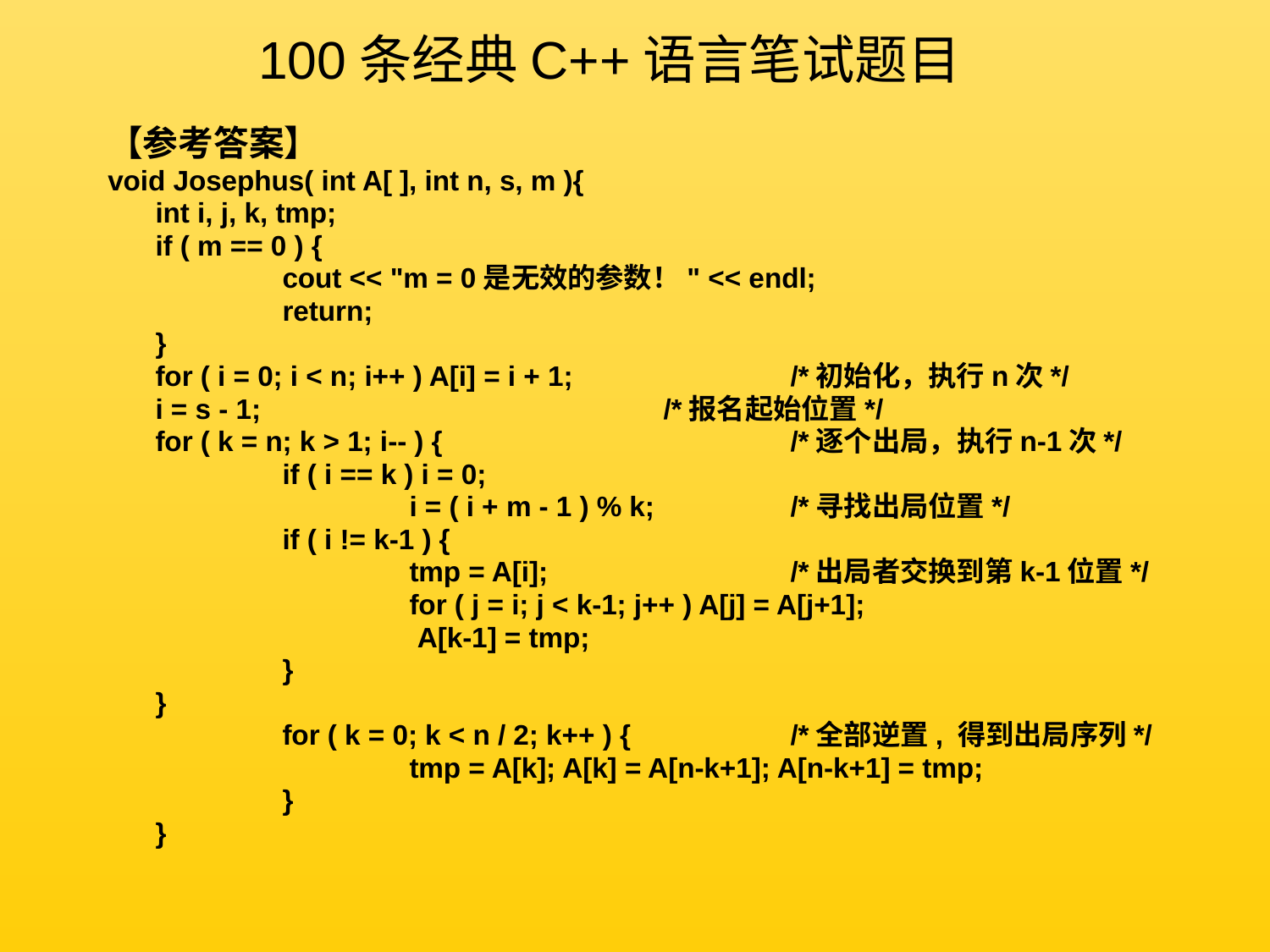

100条经典C++语言笔试题目
【参考答案】
void Josephus( int A[ ], int n, s, m ){
	int i, j, k, tmp;
	if ( m == 0 ) {
		cout << "m = 0是无效的参数！" << endl;
		return;
	}
	for ( i = 0; i < n; i++ ) A[i] = i + 1;		/*初始化，执行n次*/
	i = s - 1;				/*报名起始位置*/
	for ( k = n; k > 1; i-- ) {			/*逐个出局，执行n-1次*/
		if ( i == k ) i = 0;
			i = ( i + m - 1 ) % k;		/*寻找出局位置*/
		if ( i != k-1 ) {
   			tmp = A[i];		/*出局者交换到第k-1位置*/
			for ( j = i; j < k-1; j++ ) A[j] = A[j+1];
			 A[k-1] = tmp;
		}
	}
		for ( k = 0; k < n / 2; k++ ) {		/*全部逆置, 得到出局序列*/
			tmp = A[k]; A[k] = A[n-k+1]; A[n-k+1] = tmp;
		}
	}